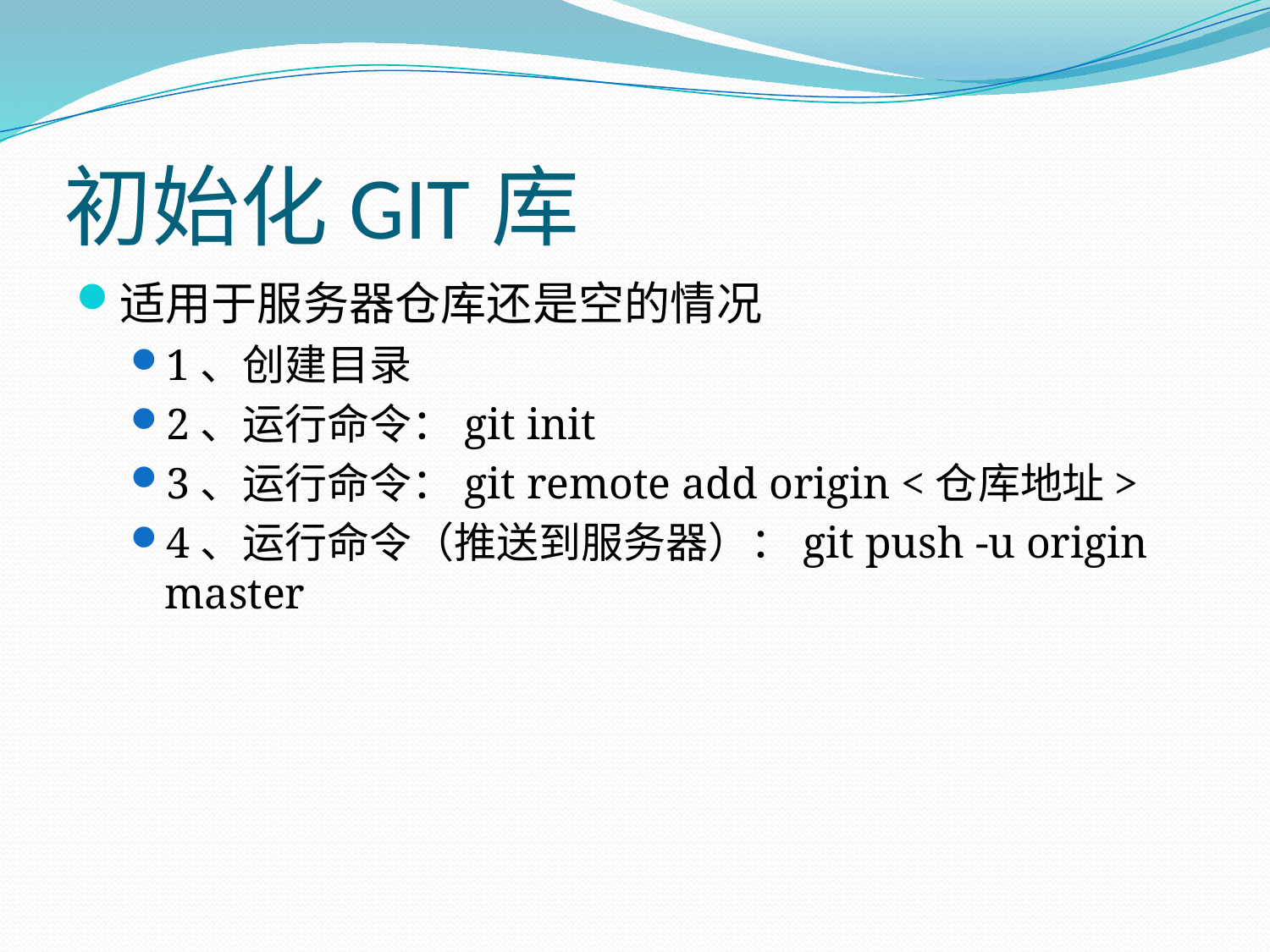

# 初始化GIT库
适用于服务器仓库还是空的情况
1、创建目录
2、运行命令：git init
3、运行命令：git remote add origin <仓库地址>
4、运行命令（推送到服务器）：git push -u origin master